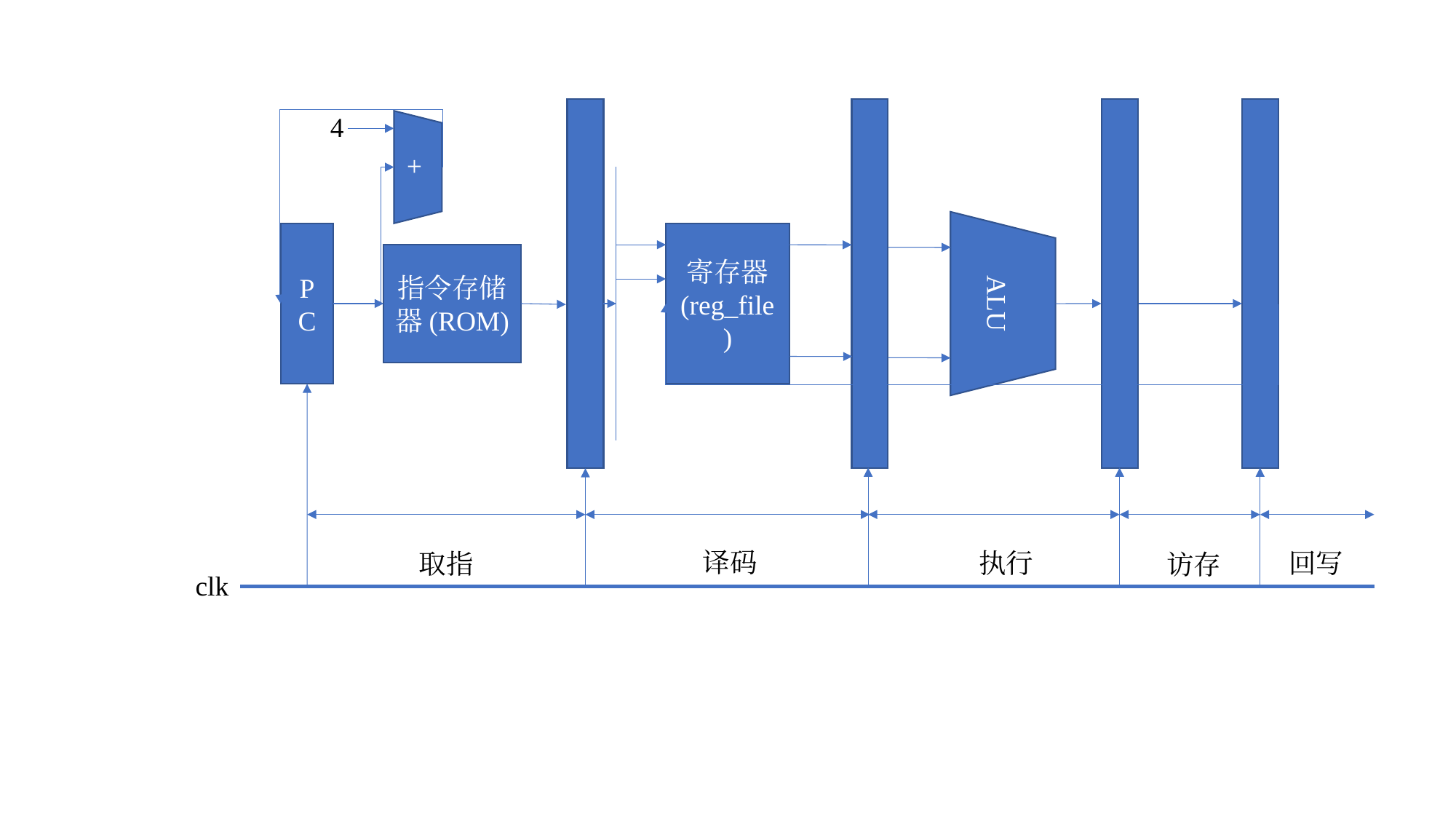

4
+
PC
寄存器
(reg_file)
指令存储器(ROM)
ALU
译码
执行
回写
取指
访存
clk